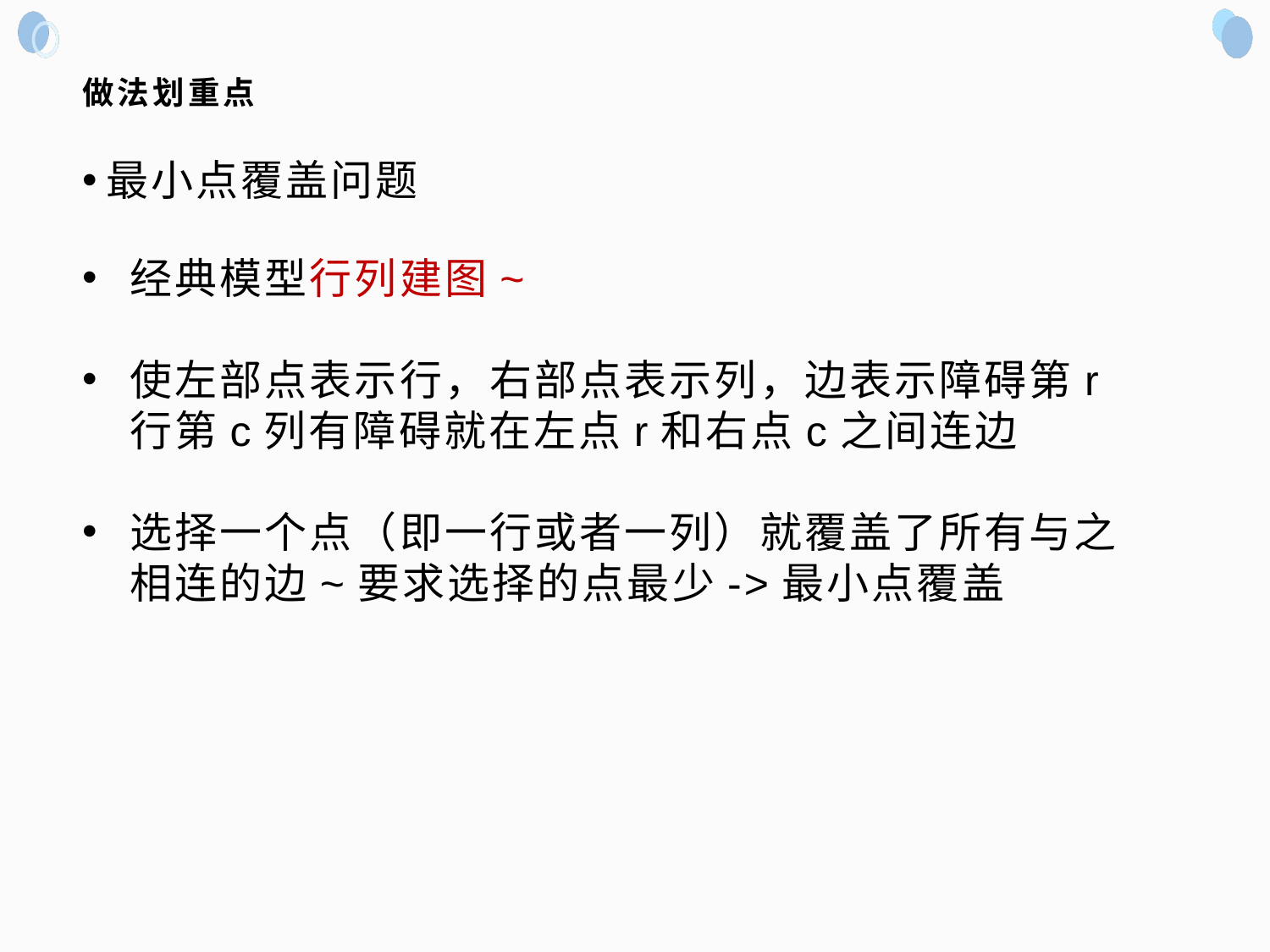

# 做法划重点
最小点覆盖问题

经典模型行列建图~

使左部点表示行，右部点表示列，边表示障碍第r行第c列有障碍就在左点r和右点c之间连边

选择一个点（即一行或者一列）就覆盖了所有与之相连的边~要求选择的点最少->最小点覆盖